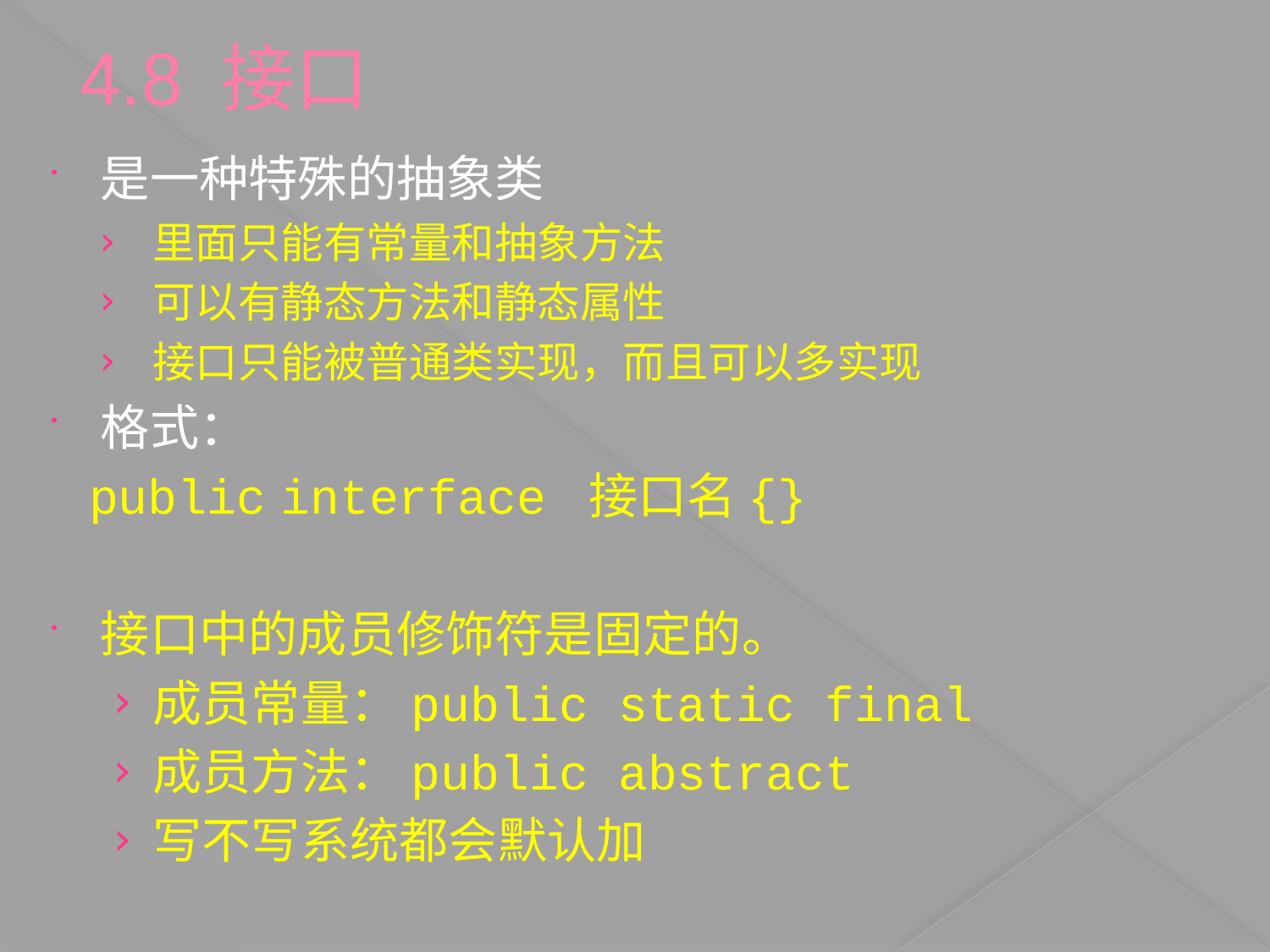

4.8 接口
是一种特殊的抽象类
里面只能有常量和抽象方法
可以有静态方法和静态属性
接口只能被普通类实现，而且可以多实现
格式：
   public interface 接口名{}

接口中的成员修饰符是固定的。
成员常量：public static final
成员方法：public abstract
写不写系统都会默认加